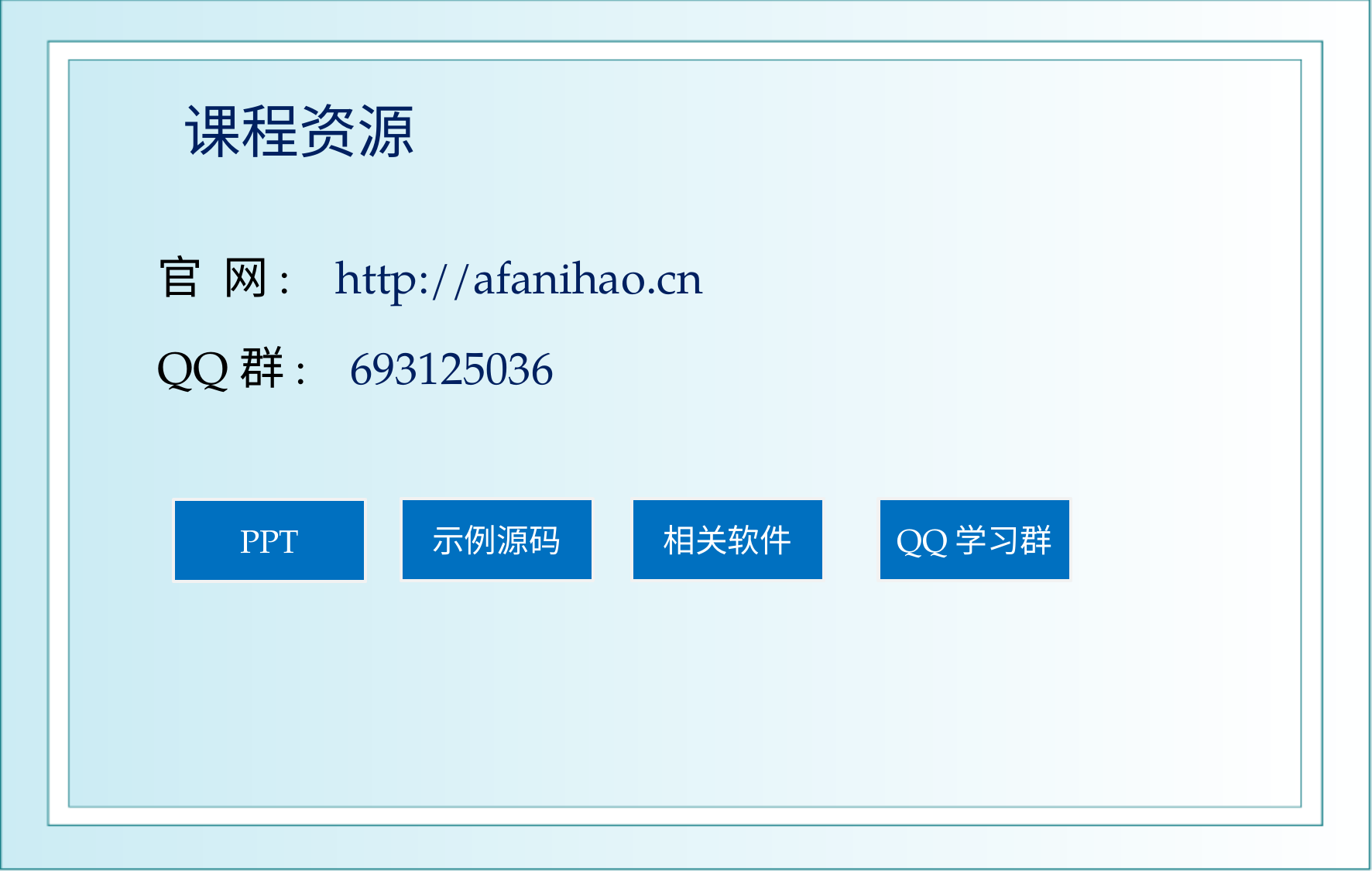

# 课程资源
官  网:    http://afanihao.cn
QQ群:    693125036

示例源码
相关软件
QQ学习群
PPT